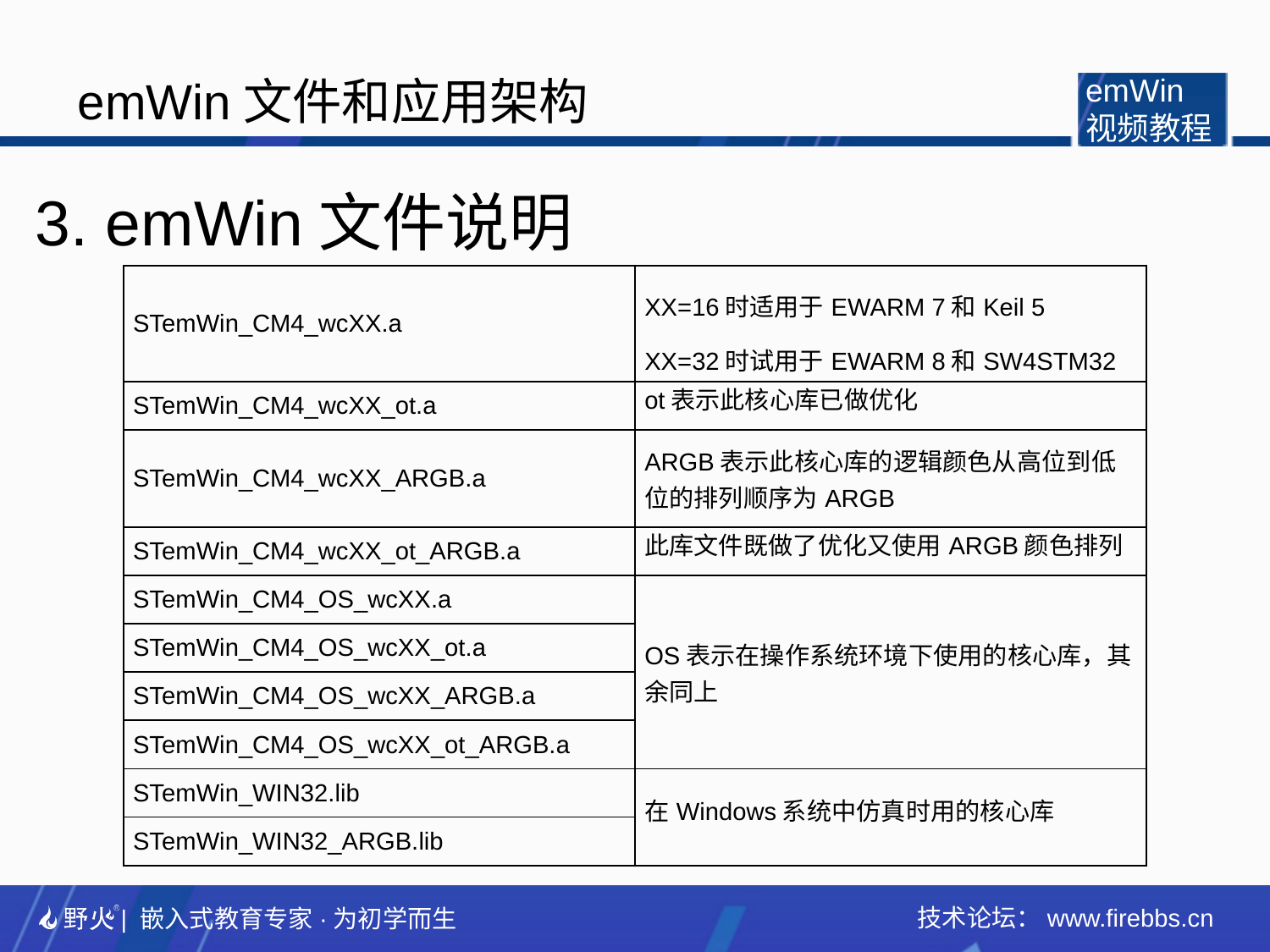

emWin文件和应用架构
emWin
视频教程
3. emWin文件说明
| STemWin\_CM4\_wcXX.a | XX=16时适用于EWARM 7和Keil 5 XX=32时试用于EWARM 8和SW4STM32 |
| --- | --- |
| STemWin\_CM4\_wcXX\_ot.a | ot表示此核心库已做优化 |
| STemWin\_CM4\_wcXX\_ARGB.a | ARGB表示此核心库的逻辑颜色从高位到低位的排列顺序为ARGB |
| STemWin\_CM4\_wcXX\_ot\_ARGB.a | 此库文件既做了优化又使用ARGB颜色排列 |
| STemWin\_CM4\_OS\_wcXX.a | OS表示在操作系统环境下使用的核心库，其余同上 |
| STemWin\_CM4\_OS\_wcXX\_ot.a |  |
| STemWin\_CM4\_OS\_wcXX\_ARGB.a |  |
| STemWin\_CM4\_OS\_wcXX\_ot\_ARGB.a |  |
| STemWin\_WIN32.lib | 在Windows系统中仿真时用的核心库 |
| STemWin\_WIN32\_ARGB.lib |  |